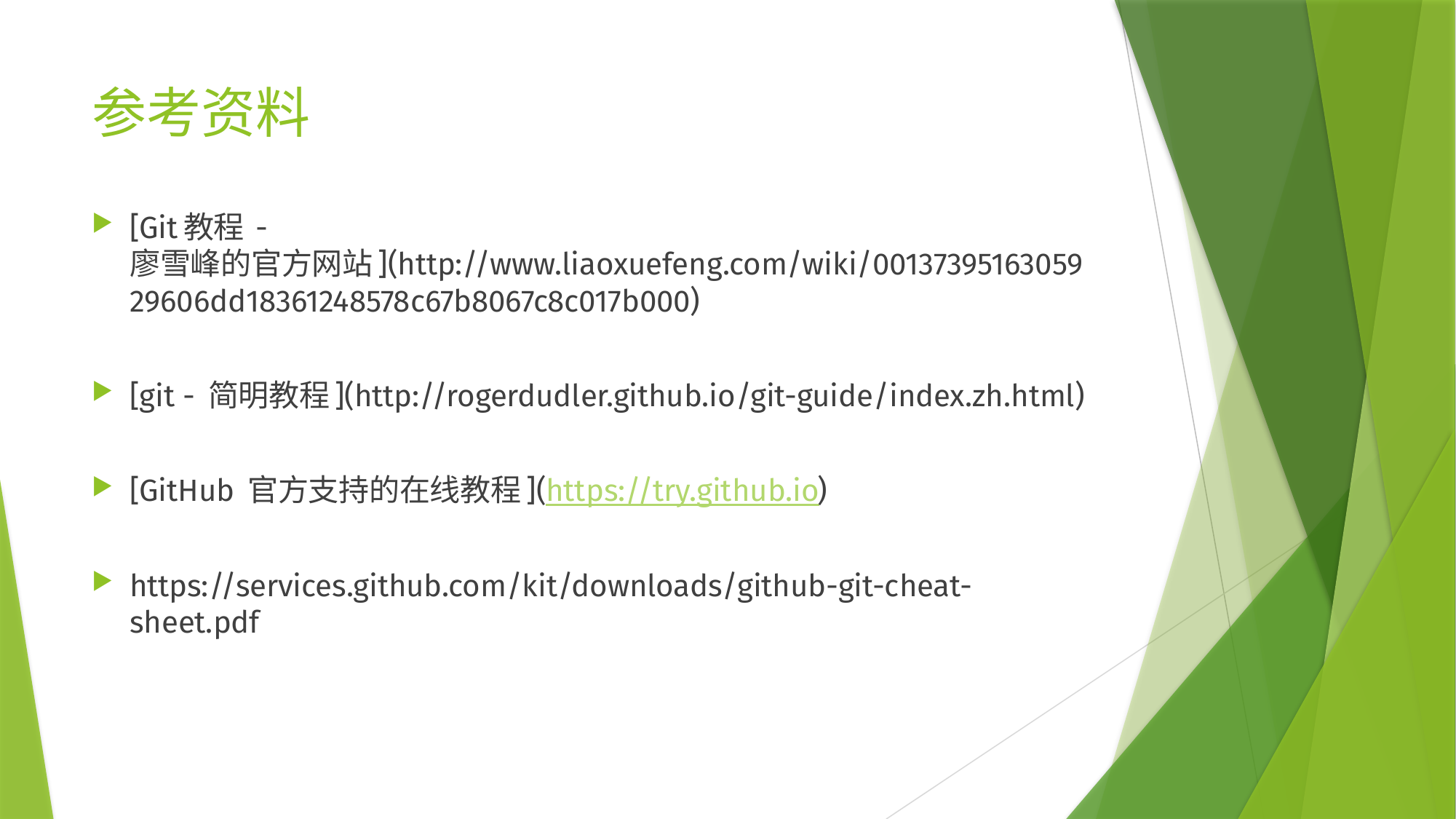

# 参考资料
[Git教程 - 廖雪峰的官方网站](http://www.liaoxuefeng.com/wiki/0013739516305929606dd18361248578c67b8067c8c017b000)

[git - 简明教程](http://rogerdudler.github.io/git-guide/index.zh.html)

[GitHub 官方支持的在线教程](https://try.github.io)

https://services.github.com/kit/downloads/github-git-cheat-sheet.pdf